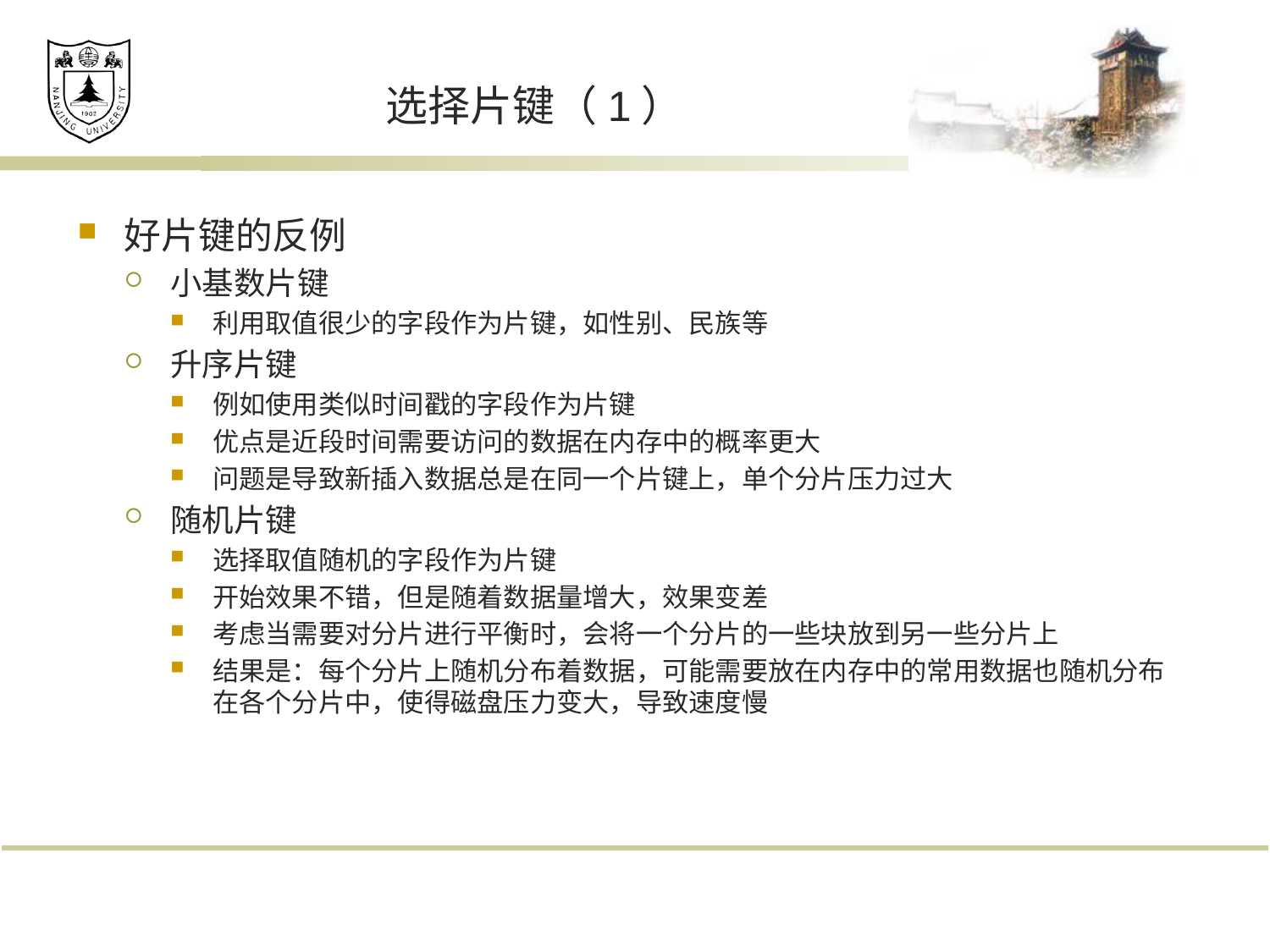

# 选择片键（1）
好片键的反例
小基数片键
利用取值很少的字段作为片键，如性别、民族等
升序片键
例如使用类似时间戳的字段作为片键
优点是近段时间需要访问的数据在内存中的概率更大
问题是导致新插入数据总是在同一个片键上，单个分片压力过大
随机片键
选择取值随机的字段作为片键
开始效果不错，但是随着数据量增大，效果变差
考虑当需要对分片进行平衡时，会将一个分片的一些块放到另一些分片上
结果是：每个分片上随机分布着数据，可能需要放在内存中的常用数据也随机分布在各个分片中，使得磁盘压力变大，导致速度慢